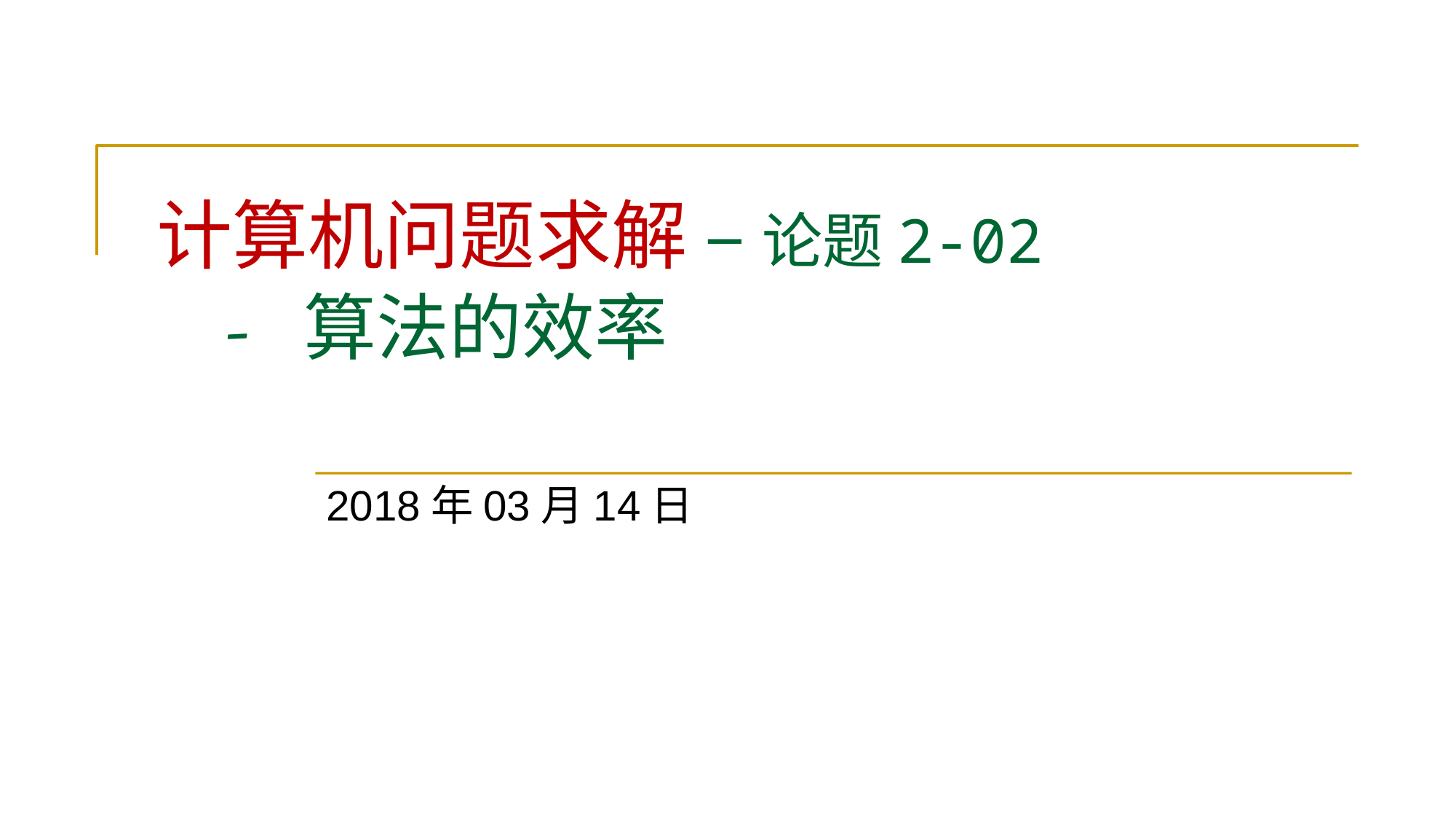

# 计算机问题求解 – 论题2-02 -  算法的效率
2018年03月14日